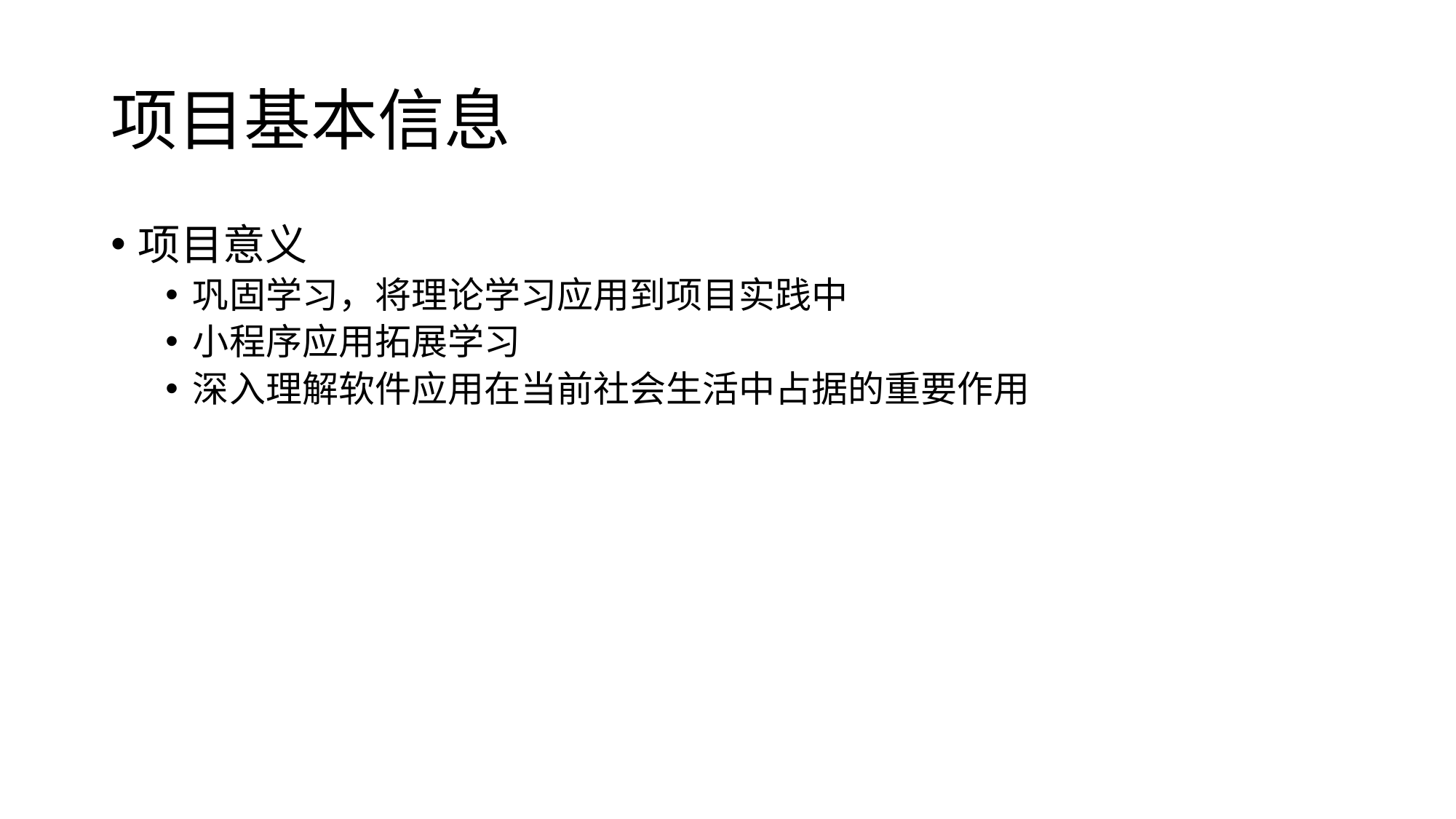

# 项目基本信息
项目意义
巩固学习，将理论学习应用到项目实践中
小程序应用拓展学习
深入理解软件应用在当前社会生活中占据的重要作用